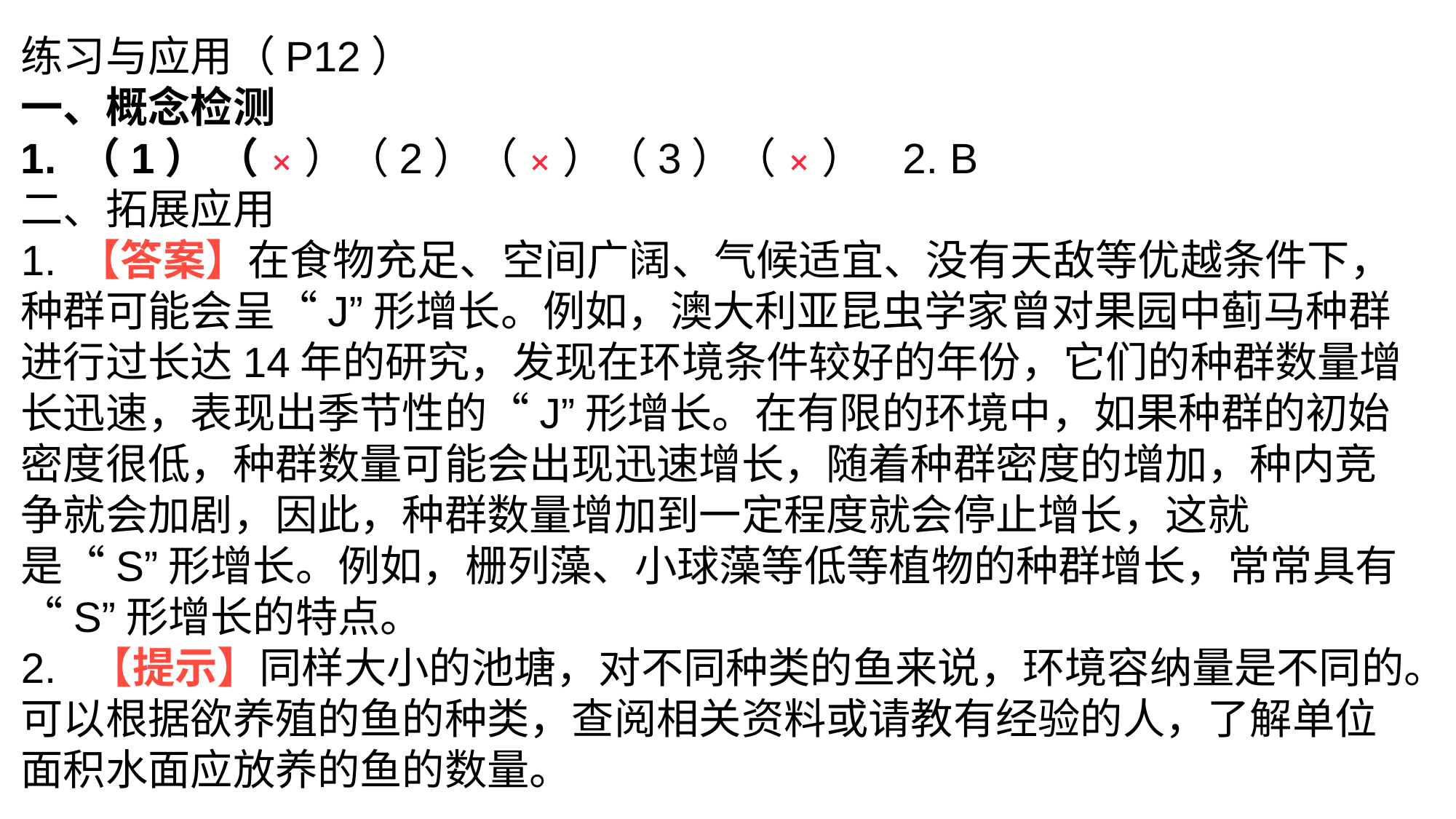

练习与应用（P12）
一、概念检测1. （1） （×）（2）（×）（3）（×）   2. B二、拓展应用1. 【答案】在食物充足、空间广阔、气候适宜、没有天敌等优越条件下，种群可能会呈“J”形增长。例如，澳大利亚昆虫学家曾对果园中蓟马种群进行过长达14年的研究，发现在环境条件较好的年份，它们的种群数量增长迅速，表现出季节性的“J”形增长。在有限的环境中，如果种群的初始密度很低，种群数量可能会出现迅速增长，随着种群密度的增加，种内竞争就会加剧，因此，种群数量增加到一定程度就会停止增长，这就是“S”形增长。例如，栅列藻、小球藻等低等植物的种群增长，常常具有“S”形增长的特点。2.  【提示】同样大小的池塘，对不同种类的鱼来说，环境容纳量是不同的。可以根据欲养殖的鱼的种类，查阅相关资料或请教有经验的人，了解单位面积水面应放养的鱼的数量。